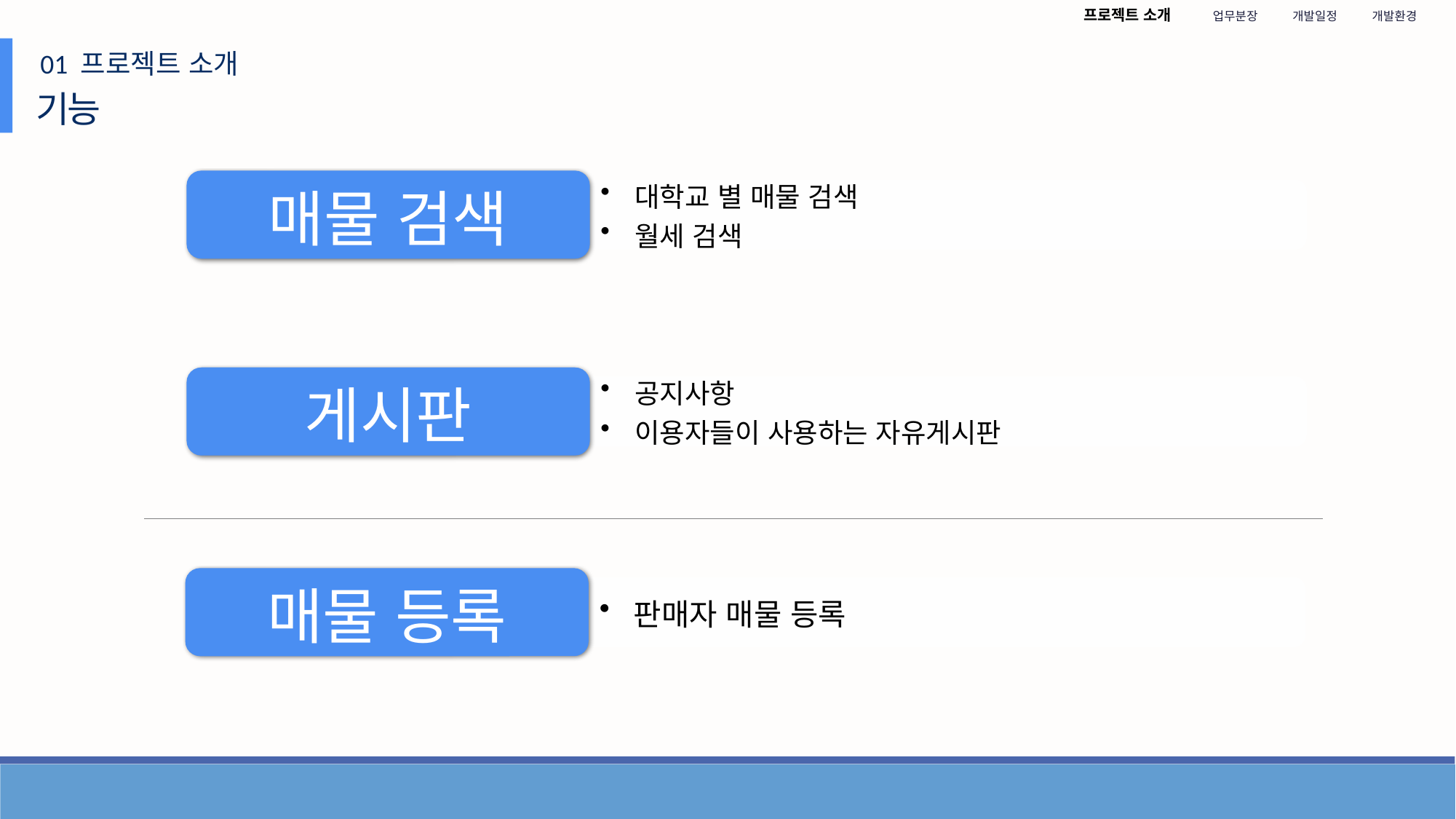

프로젝트 소개          업무분장          개발일정          개발환경

01 프로젝트 소개
기능
매물 검색
대학교 별 매물 검색
월세 검색
게시판
공지사항
이용자들이 사용하는 자유게시판
매물 등록
판매자 매물 등록